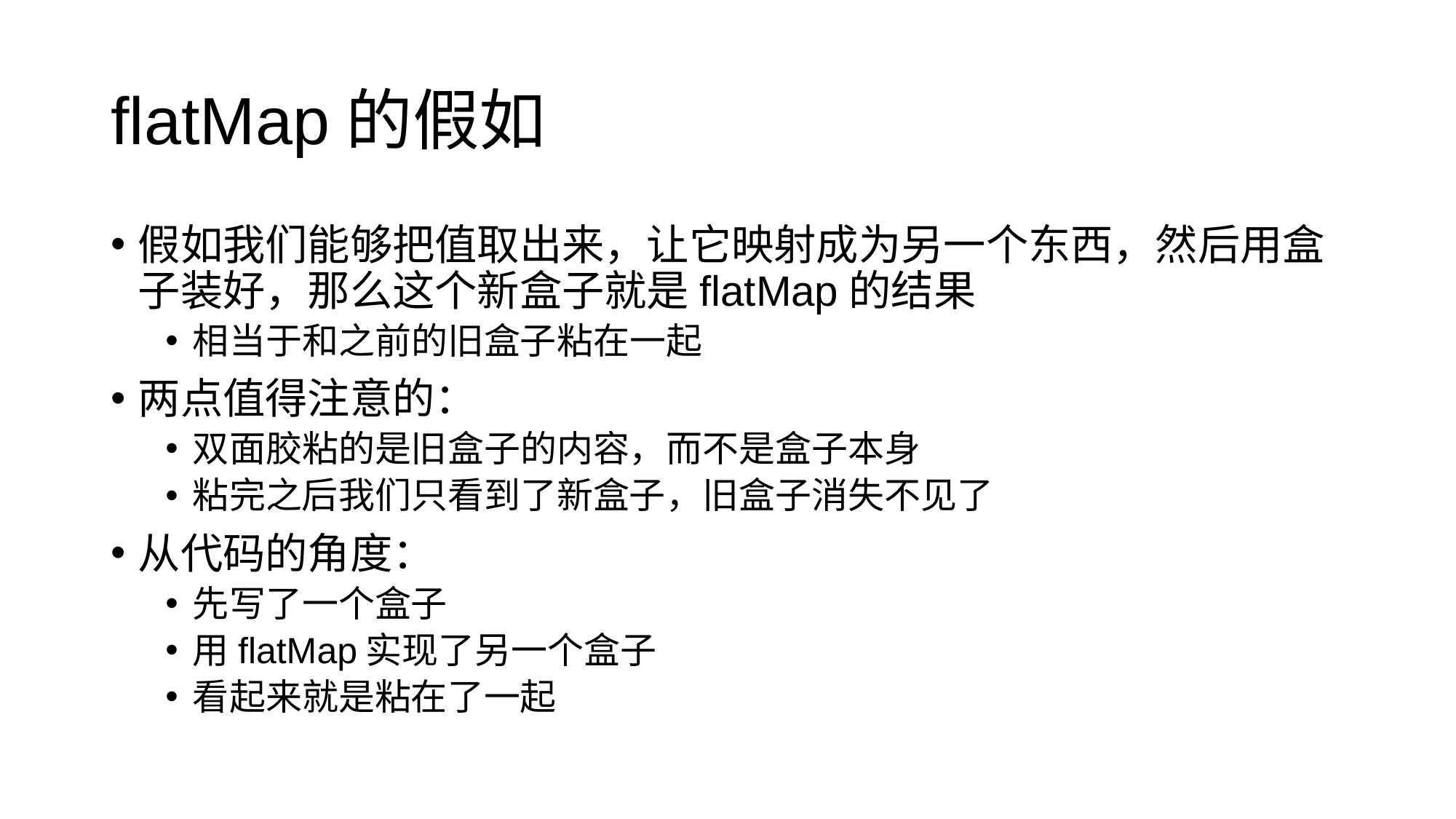

# flatMap的假如
假如我们能够把值取出来，让它映射成为另一个东西，然后用盒子装好，那么这个新盒子就是flatMap的结果
相当于和之前的旧盒子粘在一起
两点值得注意的：
双面胶粘的是旧盒子的内容，而不是盒子本身
粘完之后我们只看到了新盒子，旧盒子消失不见了
从代码的角度：
先写了一个盒子
用flatMap实现了另一个盒子
看起来就是粘在了一起